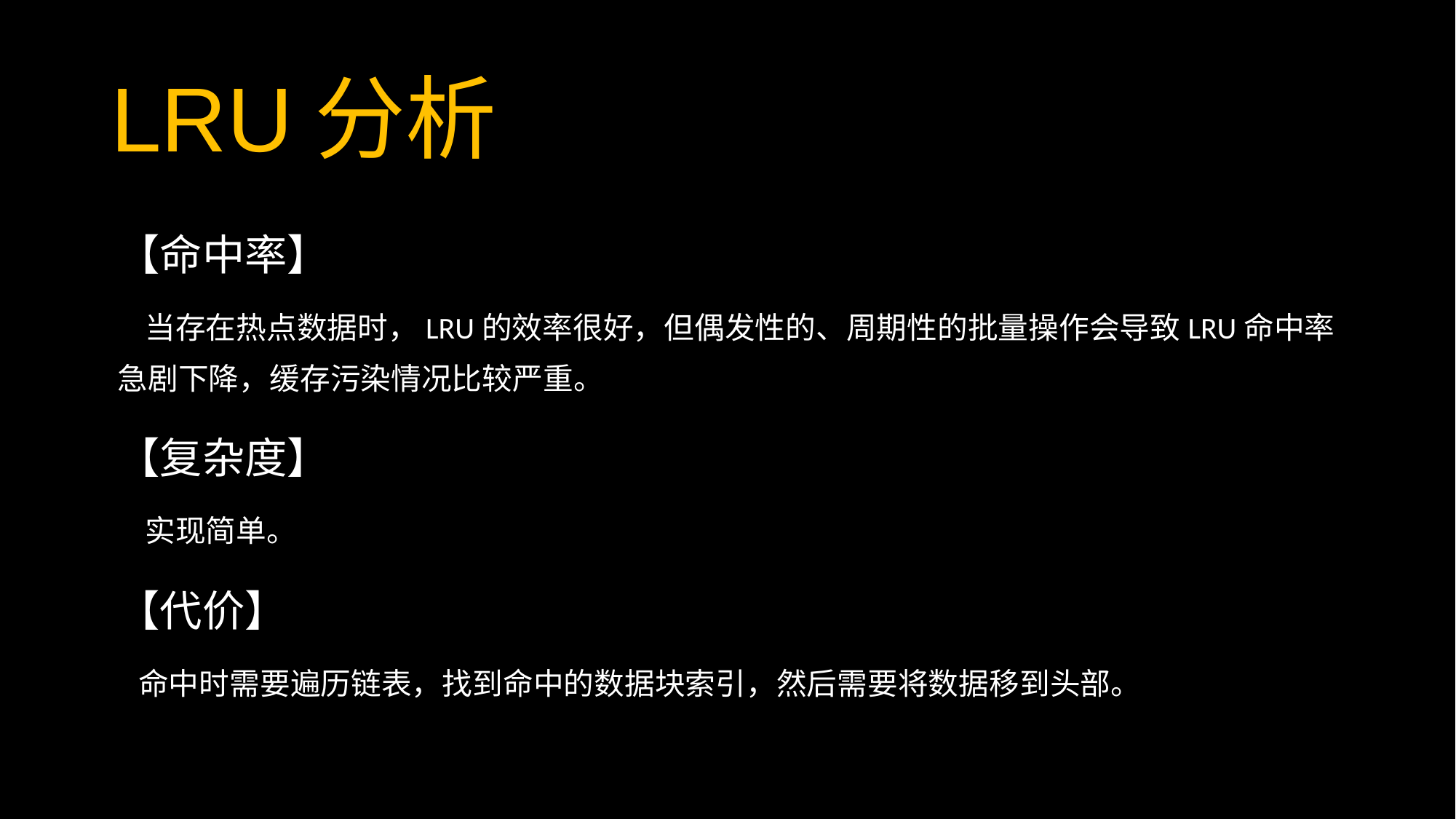

# LRU分析
【命中率】
   当存在热点数据时，LRU的效率很好，但偶发性的、周期性的批量操作会导致LRU命中率急剧下降，缓存污染情况比较严重。
【复杂度】
   实现简单。
【代价】
  命中时需要遍历链表，找到命中的数据块索引，然后需要将数据移到头部。